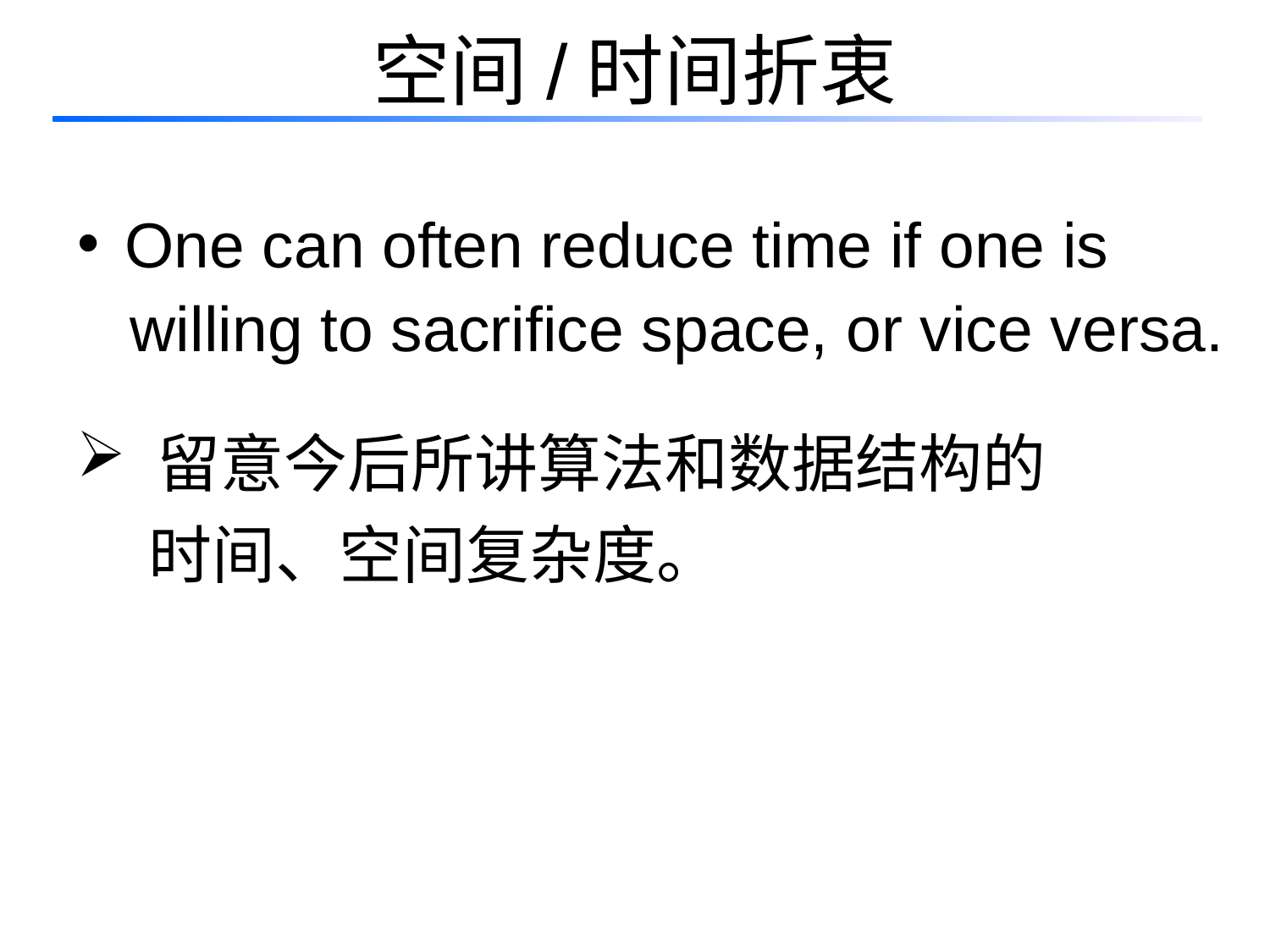

# 空间/时间折衷

 One can often reduce time if one is
   willing to sacrifice space, or vice versa.
 留意今后所讲算法和数据结构的
    时间、空间复杂度。